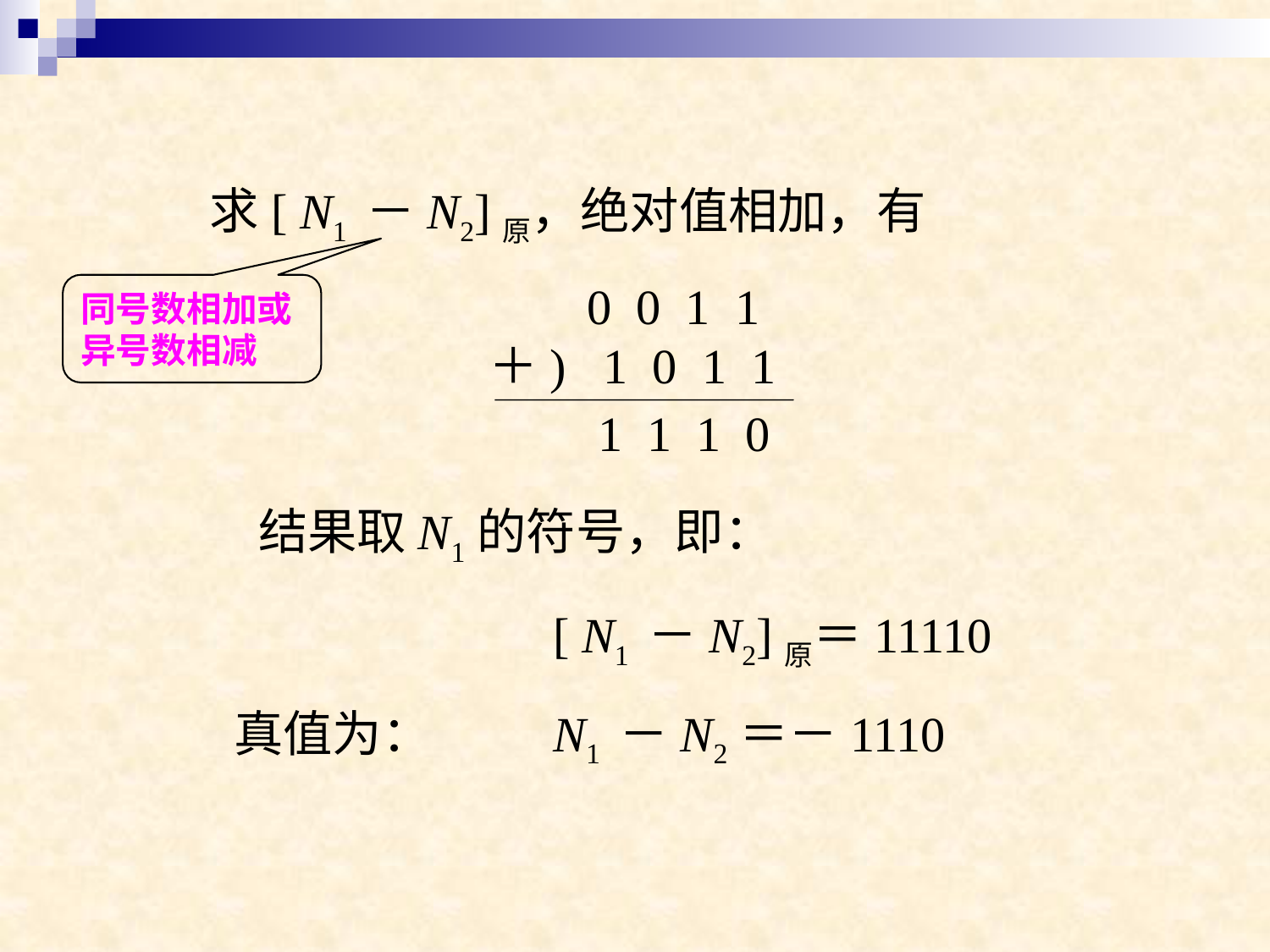

求[ N1 －N2]原，绝对值相加，有
        0  0  1  1
＋)   1  0  1  1
1  1  1  0

同号数相加或异号数相减
结果取N1的符号，即：
[ N1 －N2]原＝11110
真值为：          N1 －N2＝－1110